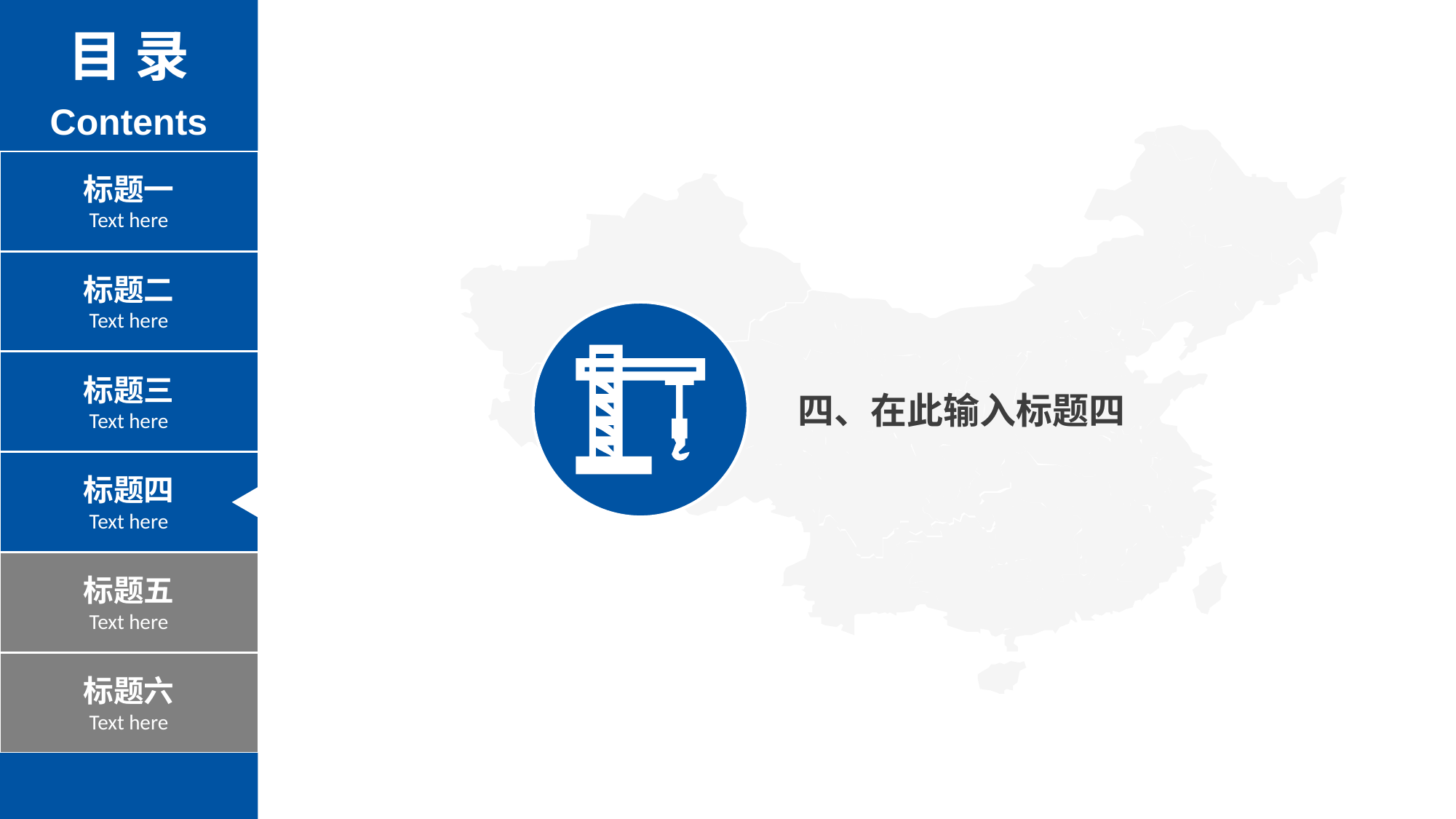

目 录
Contents
标题一
Text here
标题二
Text here

标题三
Text here
四、在此输入标题四
标题四
Text here

标题五
Text here
标题六
Text here